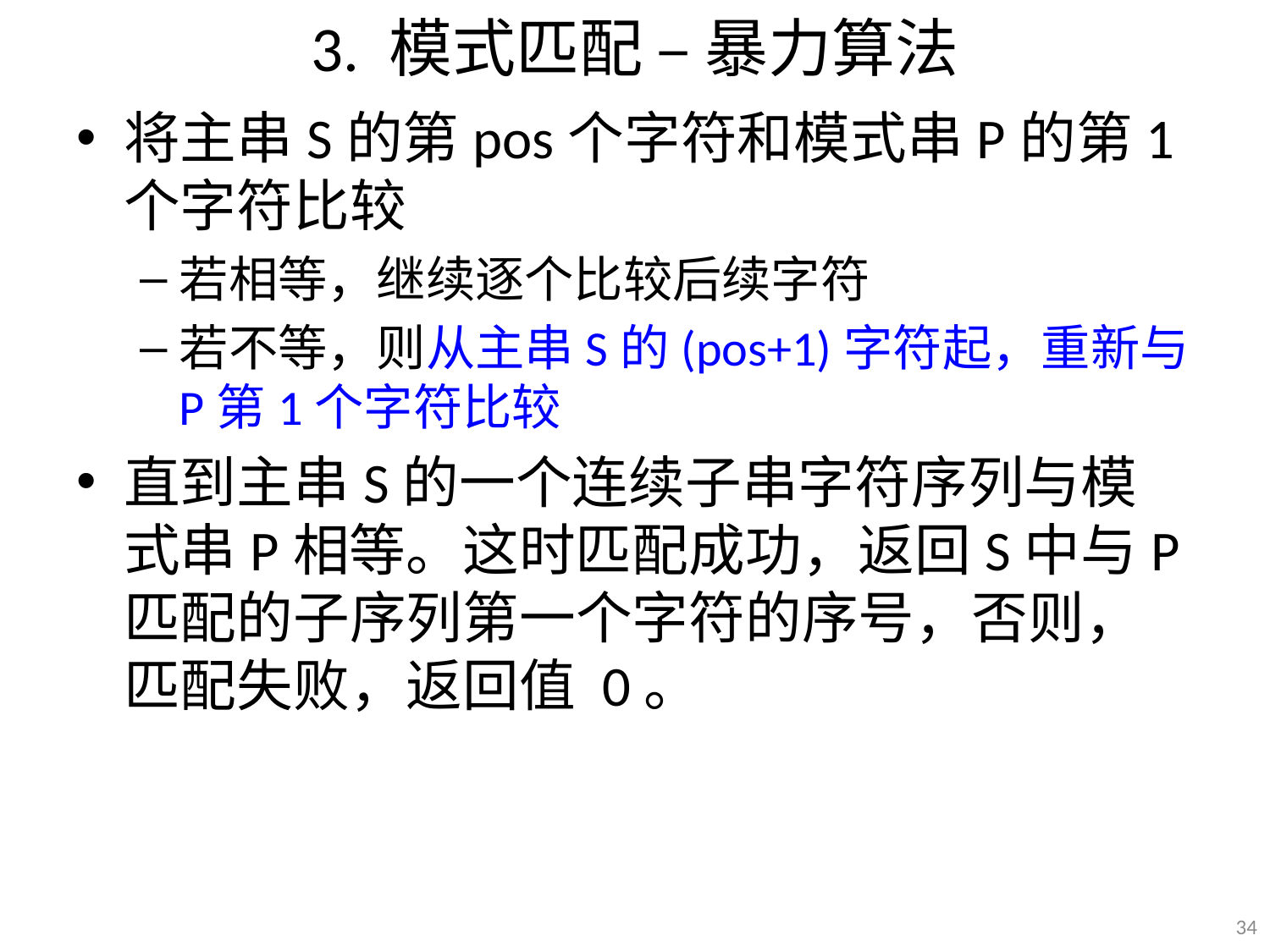

# 3. 模式匹配 – 暴力算法
将主串S的第pos个字符和模式串P的第1个字符比较
若相等，继续逐个比较后续字符
若不等，则从主串S的(pos+1)字符起，重新与P第1个字符比较
直到主串S的一个连续子串字符序列与模式串P相等。这时匹配成功，返回S中与P匹配的子序列第一个字符的序号，否则，匹配失败，返回值 0。

34